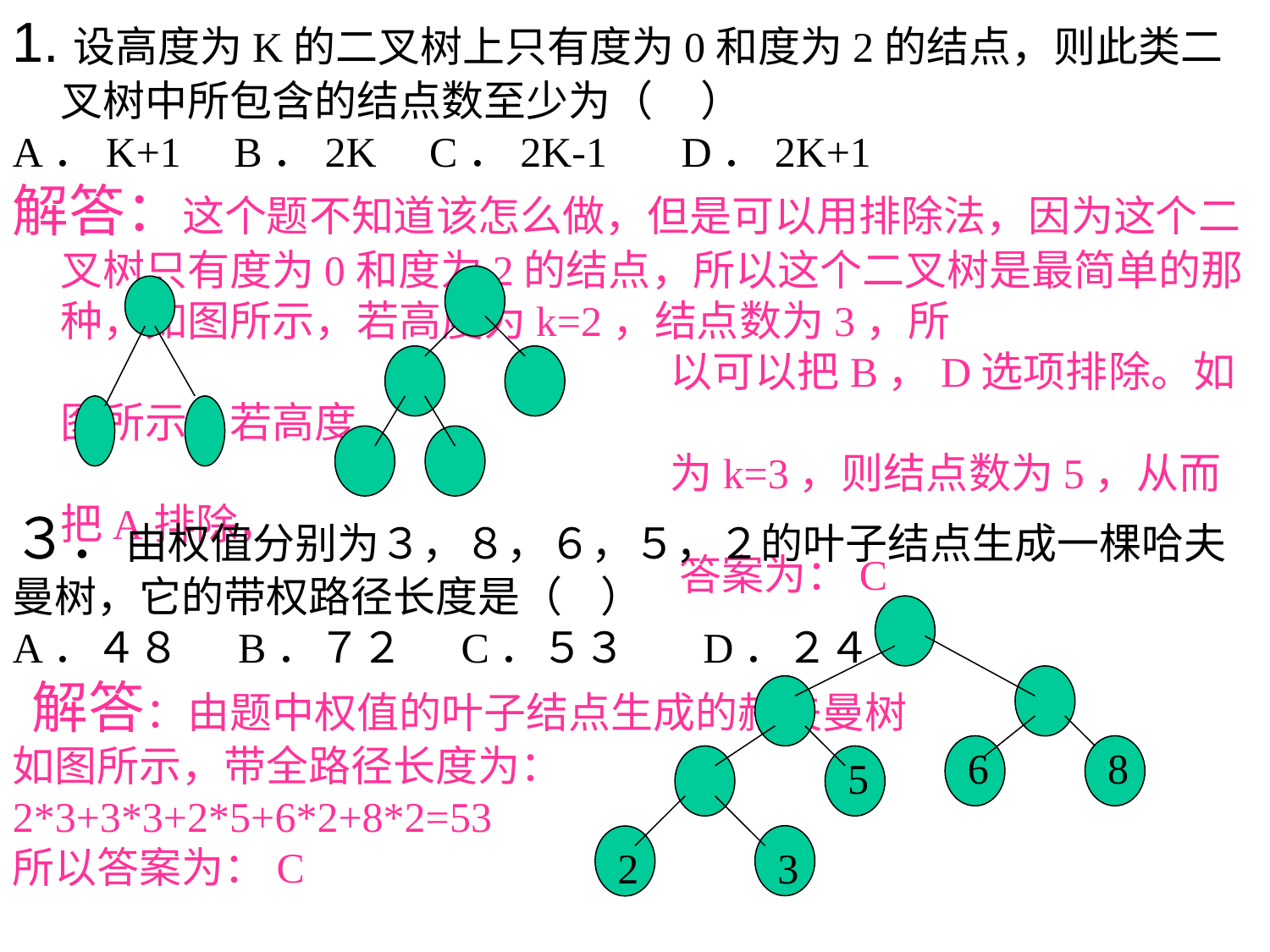

1.设高度为K的二叉树上只有度为0和度为2的结点，则此类二叉树中所包含的结点数至少为（     ）
A．K+1     B．2K     C．2K-1       D．2K+1
解答：这个题不知道该怎么做，但是可以用排除法，因为这个二叉树只有度为0和度为2的结点，所以这个二叉树是最简单的那种，如图所示，若高度为k=2，结点数为3，所
                                                                    以可以把B，D选项排除。如图所示，若高度
                                                                    为k=3，则结点数为5，从而把A排除，
                                                                     答案为：C

３．由权值分别为３，８，６，５，２的叶子结点生成一棵哈夫曼树，它的带权路径长度是（    ）
A．４８     B．７２     C．５３       D．２４
 解答：由题中权值的叶子结点生成的赫夫曼树
如图所示，带全路径长度为：
2*3+3*3+2*5+6*2+8*2=53
所以答案为：C

6

8

5

2
3